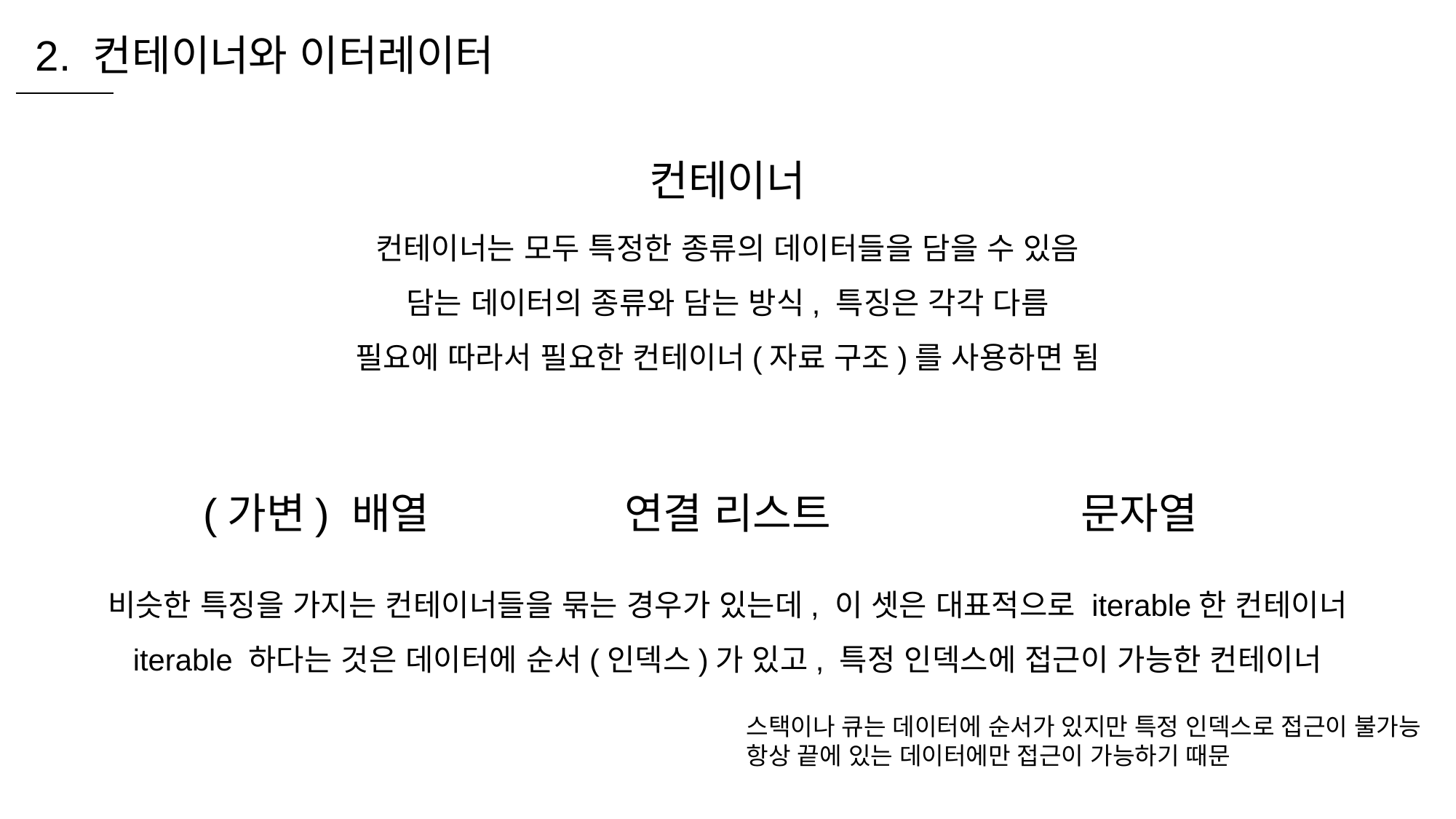

2. 컨테이너와 이터레이터
컨테이너
컨테이너는 모두 특정한 종류의 데이터들을 담을 수 있음
담는 데이터의 종류와 담는 방식, 특징은 각각 다름
필요에 따라서 필요한 컨테이너(자료 구조)를 사용하면 됨
(가변) 배열
연결 리스트
문자열
비슷한 특징을 가지는 컨테이너들을 묶는 경우가 있는데, 이 셋은 대표적으로 iterable한 컨테이너
iterable 하다는 것은 데이터에 순서(인덱스)가 있고, 특정 인덱스에 접근이 가능한 컨테이너
스택이나 큐는 데이터에 순서가 있지만 특정 인덱스로 접근이 불가능
항상 끝에 있는 데이터에만 접근이 가능하기 때문